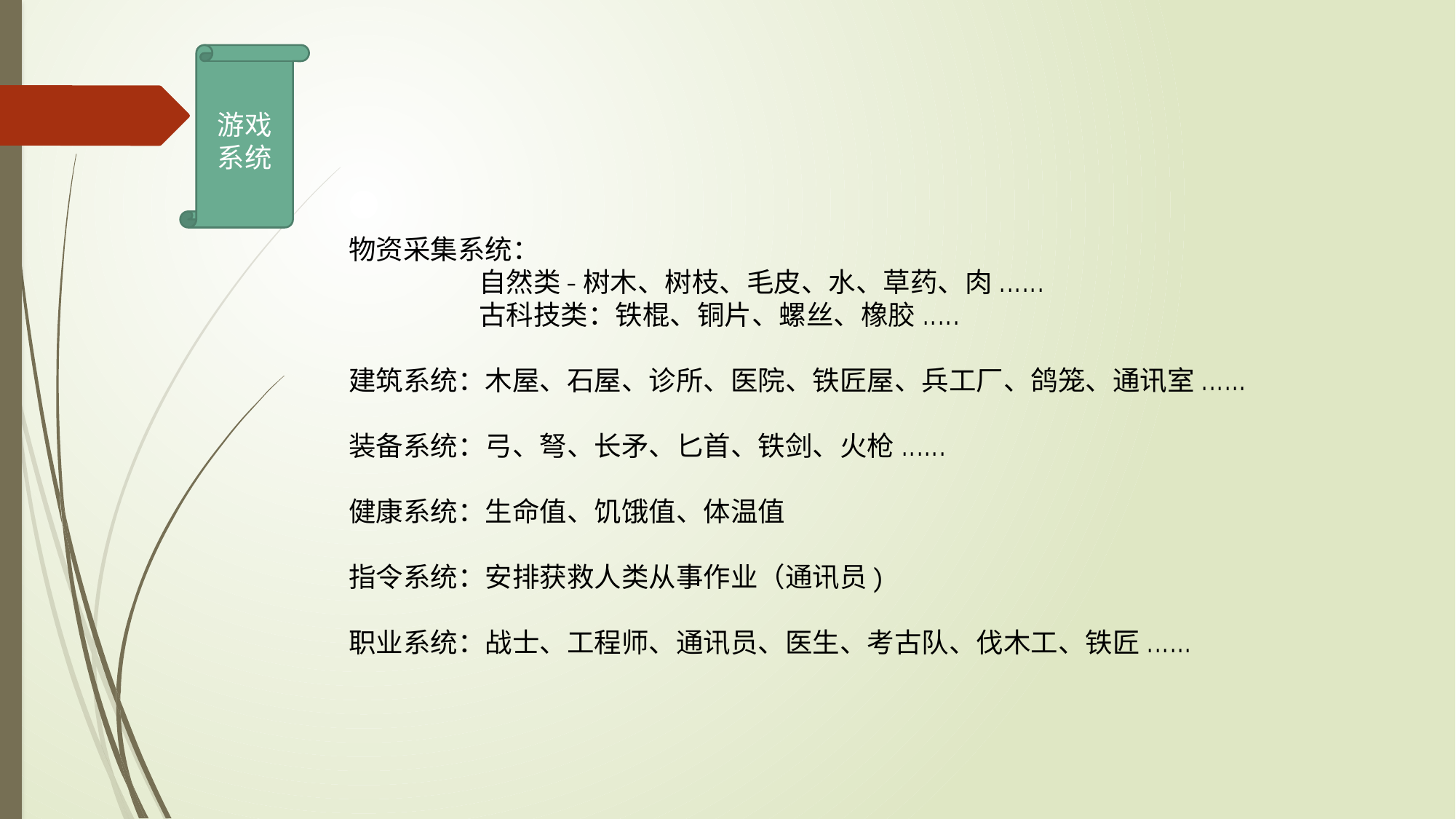

游戏系统
物资采集系统：
                    自然类-树木、树枝、毛皮、水、草药、肉......
                    古科技类：铁棍、铜片、螺丝、橡胶.....

建筑系统：木屋、石屋、诊所、医院、铁匠屋、兵工厂、鸽笼、通讯室......

装备系统：弓、弩、长矛、匕首、铁剑、火枪......

健康系统：生命值、饥饿值、体温值

指令系统：安排获救人类从事作业（通讯员)

职业系统：战士、工程师、通讯员、医生、考古队、伐木工、铁匠......